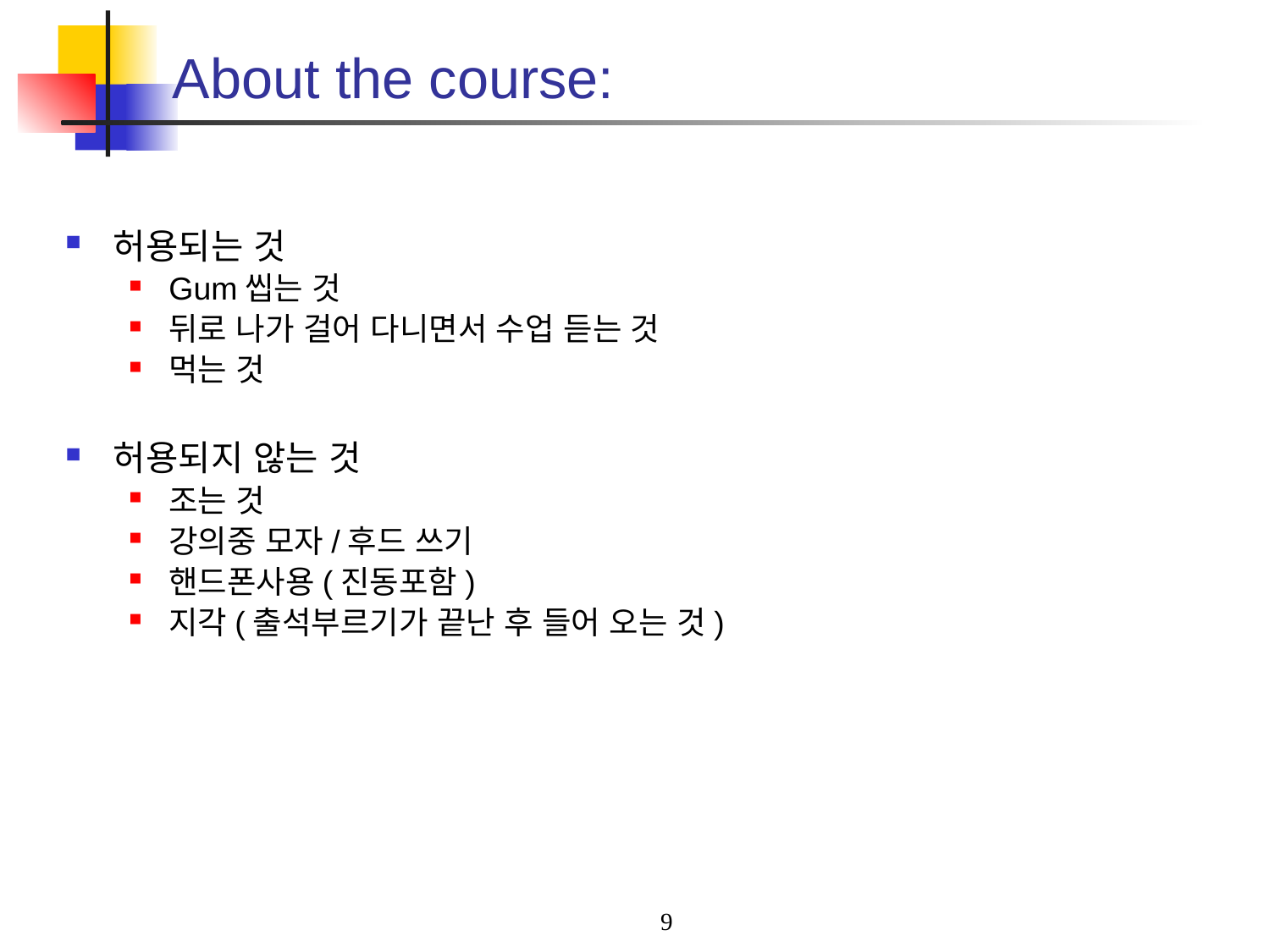

# About the course:
허용되는 것
Gum씹는 것
뒤로 나가 걸어 다니면서 수업 듣는 것
먹는 것

허용되지 않는 것
조는 것
강의중 모자/후드 쓰기
핸드폰사용(진동포함)
지각(출석부르기가 끝난 후 들어 오는 것)

9